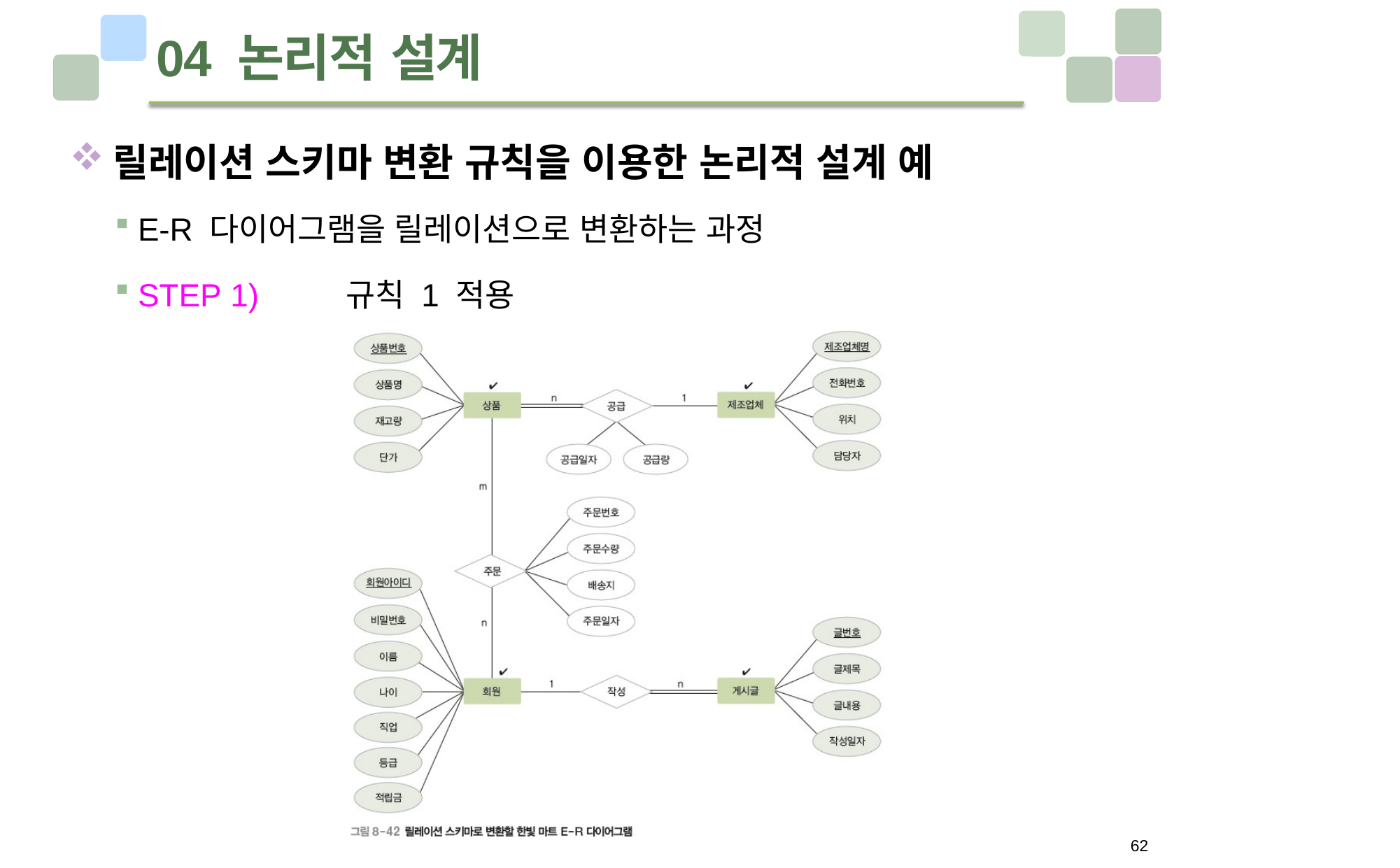

# 04 논리적 설계
릴레이션 스키마 변환 규칙을 이용한 논리적 설계 예
E-R 다이어그램을 릴레이션으로 변환하는 과정
STEP 1)	규칙 1 적용

62